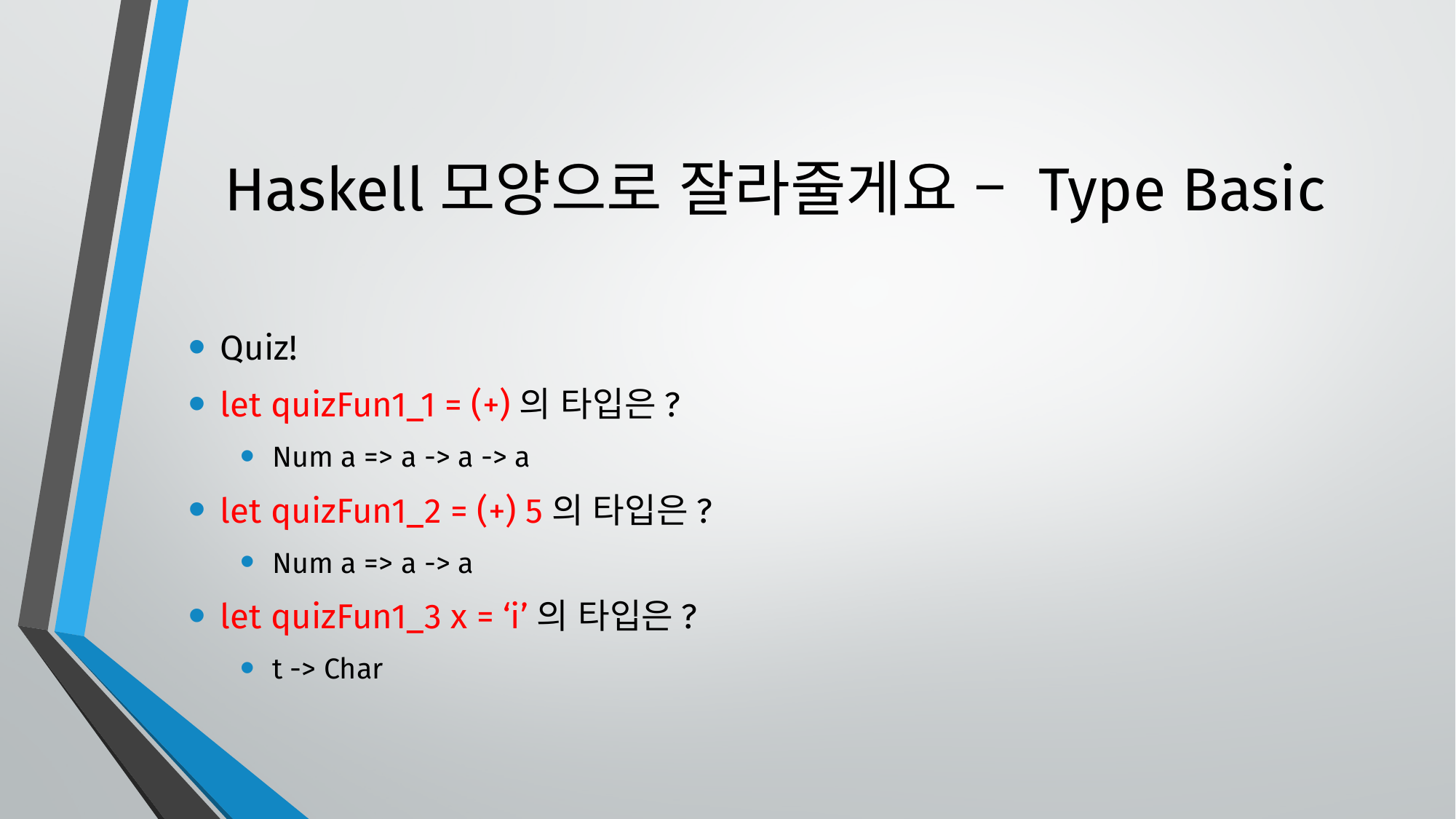

# Haskell모양으로 잘라줄게요 – Type Basic
Quiz!
let quizFun1_1 = (+)의 타입은?
Num a => a -> a -> a
let quizFun1_2 = (+) 5의 타입은?
Num a => a -> a
let quizFun1_3 x = ‘i’의 타입은?
t -> Char